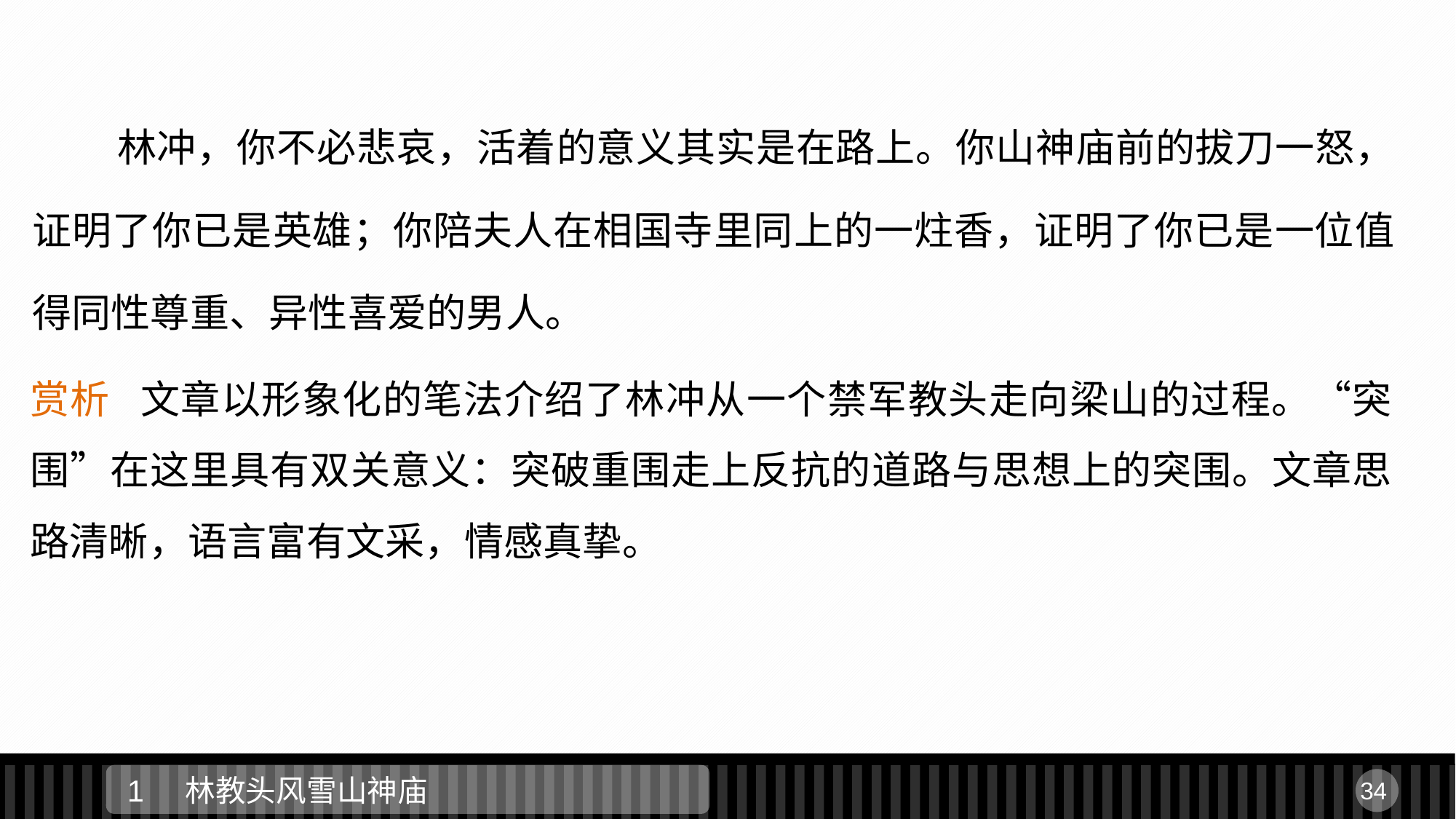

林冲，你不必悲哀，活着的意义其实是在路上。你山神庙前的拔刀一怒，证明了你已是英雄；你陪夫人在相国寺里同上的一炷香，证明了你已是一位值得同性尊重、异性喜爱的男人。
赏析   文章以形象化的笔法介绍了林冲从一个禁军教头走向梁山的过程。“突围”在这里具有双关意义：突破重围走上反抗的道路与思想上的突围。文章思路清晰，语言富有文采，情感真挚。